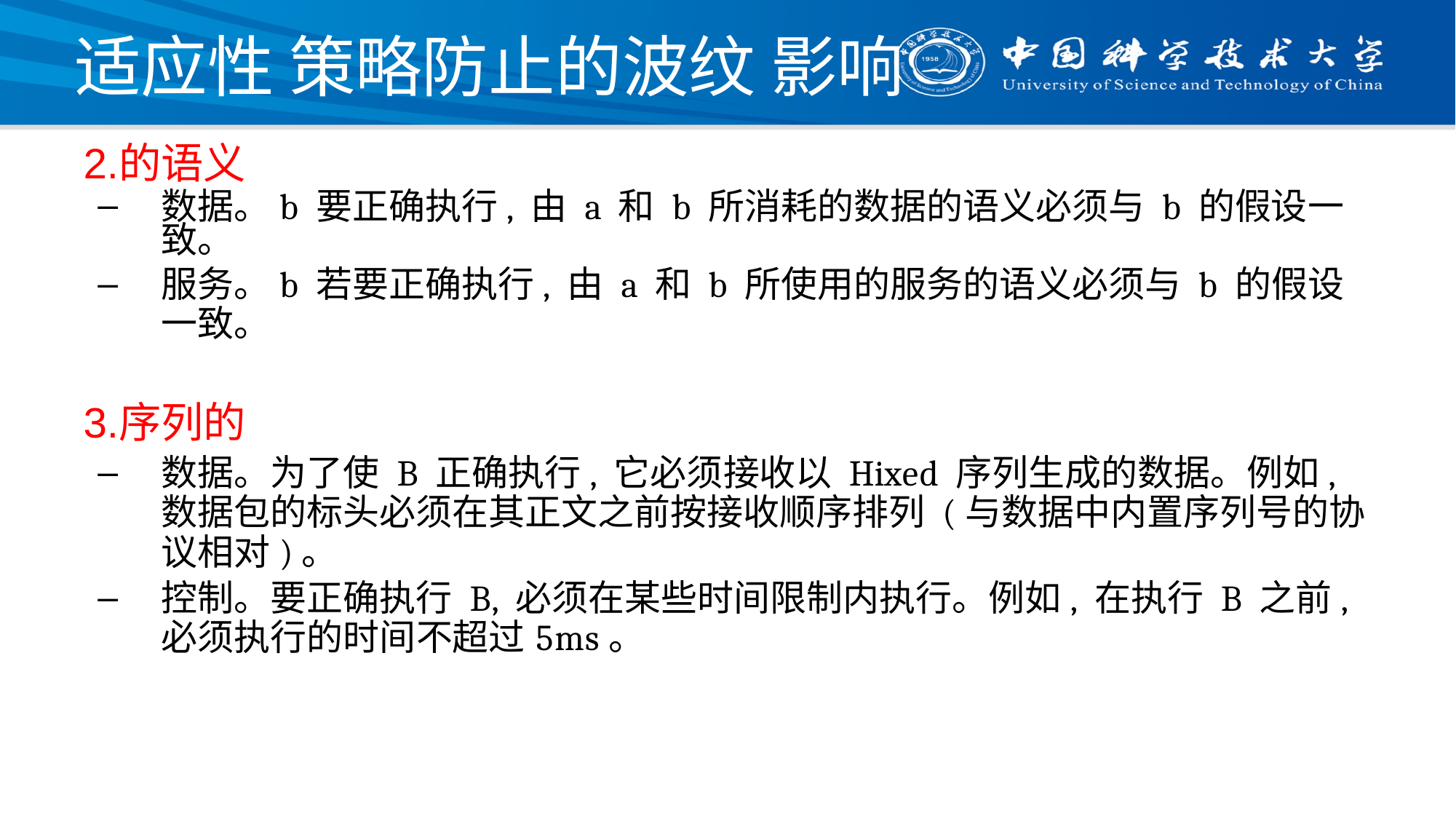

# 适应性 策略防止的波纹 影响
的语义
数据。b 要正确执行, 由 a 和 b 所消耗的数据的语义必须与 b 的假设一致。
服务。b 若要正确执行, 由 a 和 b 所使用的服务的语义必须与 b 的假设一致。

序列的
数据。为了使 B 正确执行, 它必须接收以 Hixed 序列生成的数据。例如, 数据包的标头必须在其正文之前按接收顺序排列 (与数据中内置序列号的协议相对)。
控制。要正确执行 B, 必须在某些时间限制内执行。例如, 在执行 B 之前, 必须执行的时间不超过5ms。